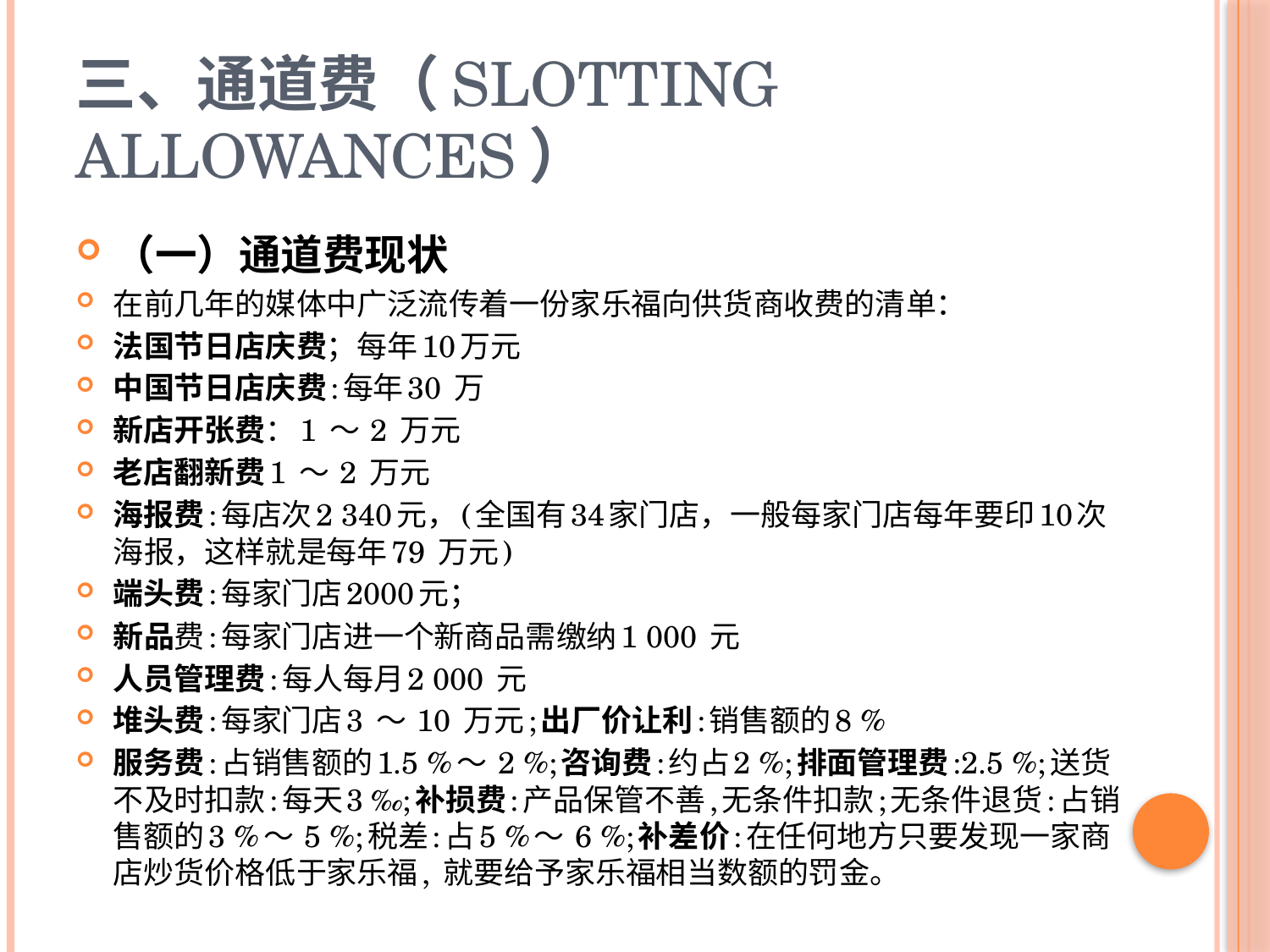

# 三、通道费（Slotting Allowances）
（一）通道费现状
在前几年的媒体中广泛流传着一份家乐福向供货商收费的清单：
法国节日店庆费；每年10万元
中国节日店庆费:每年30 万
新店开张费：1 ～ 2 万元
老店翻新费1 ～ 2 万元
海报费:每店次2 340元，(全国有34家门店，一般每家门店每年要印10次海报，这样就是每年79 万元)
端头费:每家门店2000元；
新品费:每家门店进一个新商品需缴纳1 000 元
人员管理费:每人每月2 000 元
堆头费:每家门店3 ～ 10 万元;出厂价让利:销售额的8 %
服务费:占销售额的1.5 %～ 2 %;咨询费:约占2 %;排面管理费:2.5 %;送货不及时扣款:每天3 ‰;补损费:产品保管不善,无条件扣款;无条件退货:占销售额的3 %～ 5 %;税差:占5 %～ 6 %;补差价:在任何地方只要发现一家商店炒货价格低于家乐福, 就要给予家乐福相当数额的罚金。